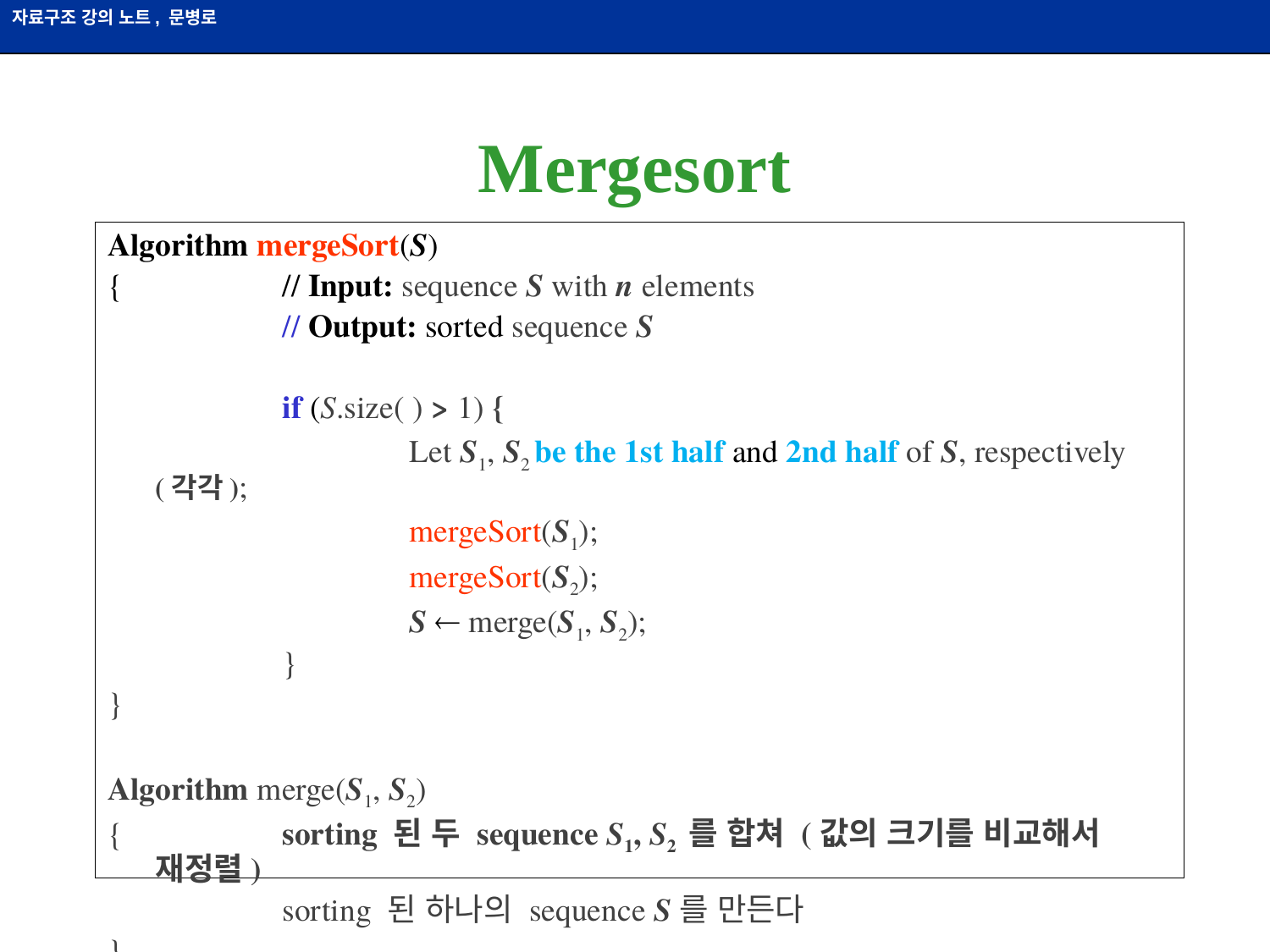

# Mergesort
Algorithm mergeSort(S)
{		// Input: sequence S with n elements
		// Output: sorted sequence S

	if (S.size( ) > 1) {
		Let S1, S2 be the 1st half and 2nd half of S, respectively (각각);
		mergeSort(S1);
		mergeSort(S2);
		S ← merge(S1, S2);
	}
}

Algorithm merge(S1, S2)
{ 		sorting 된 두 sequence S1, S2 를 합쳐 (값의 크기를 비교해서 재정렬)
		sorting 된 하나의 sequence S를 만든다
}